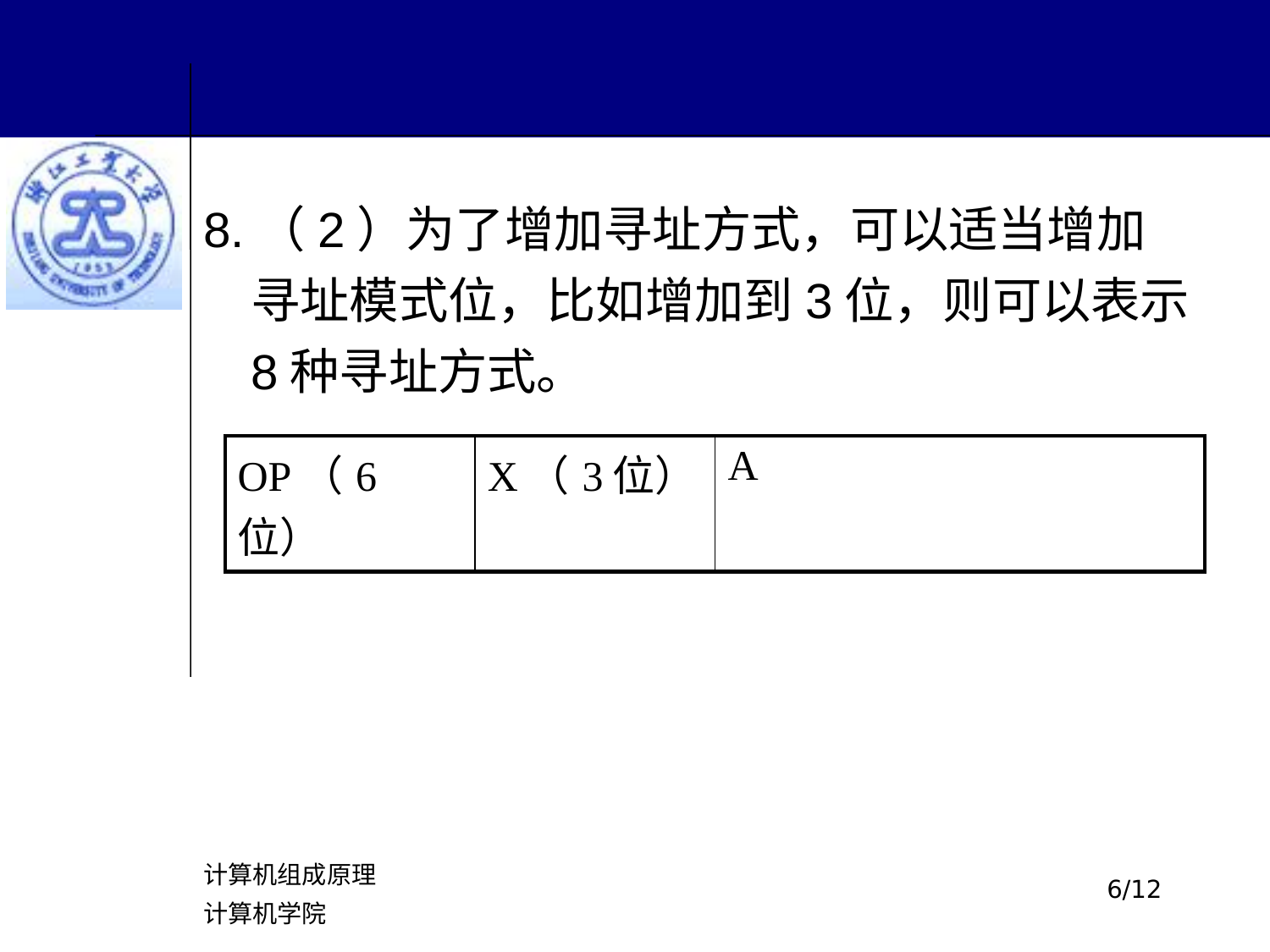

8.（2）为了增加寻址方式，可以适当增加寻址模式位，比如增加到3位，则可以表示8种寻址方式。

| OP（6位） | X（3位） | A |
| --- | --- | --- |
计算机组成原理
计算机学院

6/12